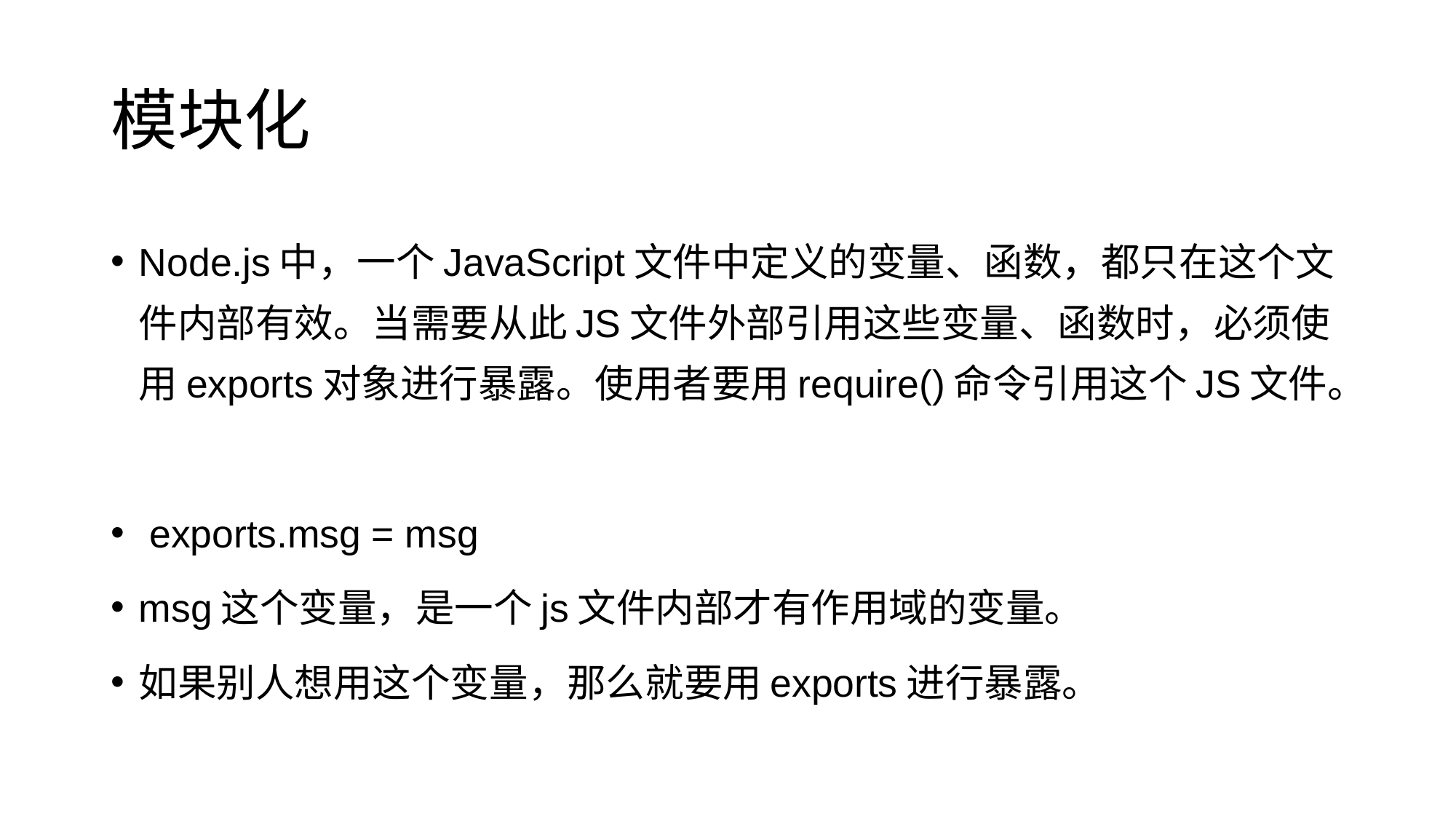

# 模块化
Node.js中，一个JavaScript文件中定义的变量、函数，都只在这个文件内部有效。当需要从此JS文件外部引用这些变量、函数时，必须使用exports对象进行暴露。使用者要用require()命令引用这个JS文件。

 exports.msg = msg
msg这个变量，是一个js文件内部才有作用域的变量。
如果别人想用这个变量，那么就要用exports进行暴露。